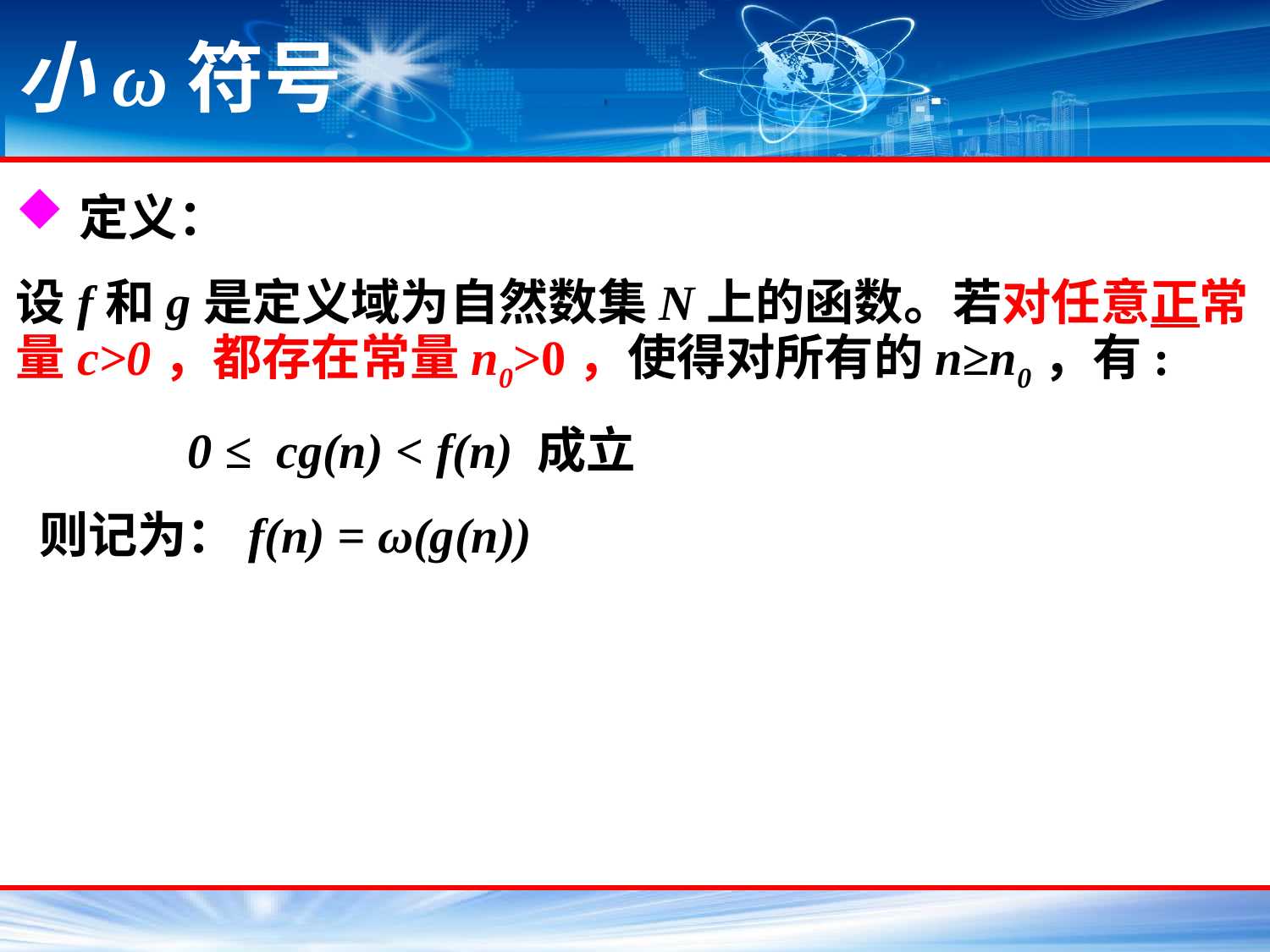

# 小ω符号
定义：
设f和g是定义域为自然数集N上的函数。若对任意正常量c>0，都存在常量n0>0，使得对所有的n≥n0，有:
              0 ≤  cg(n) < f(n) 成立
 则记为：f(n) = ω(g(n))